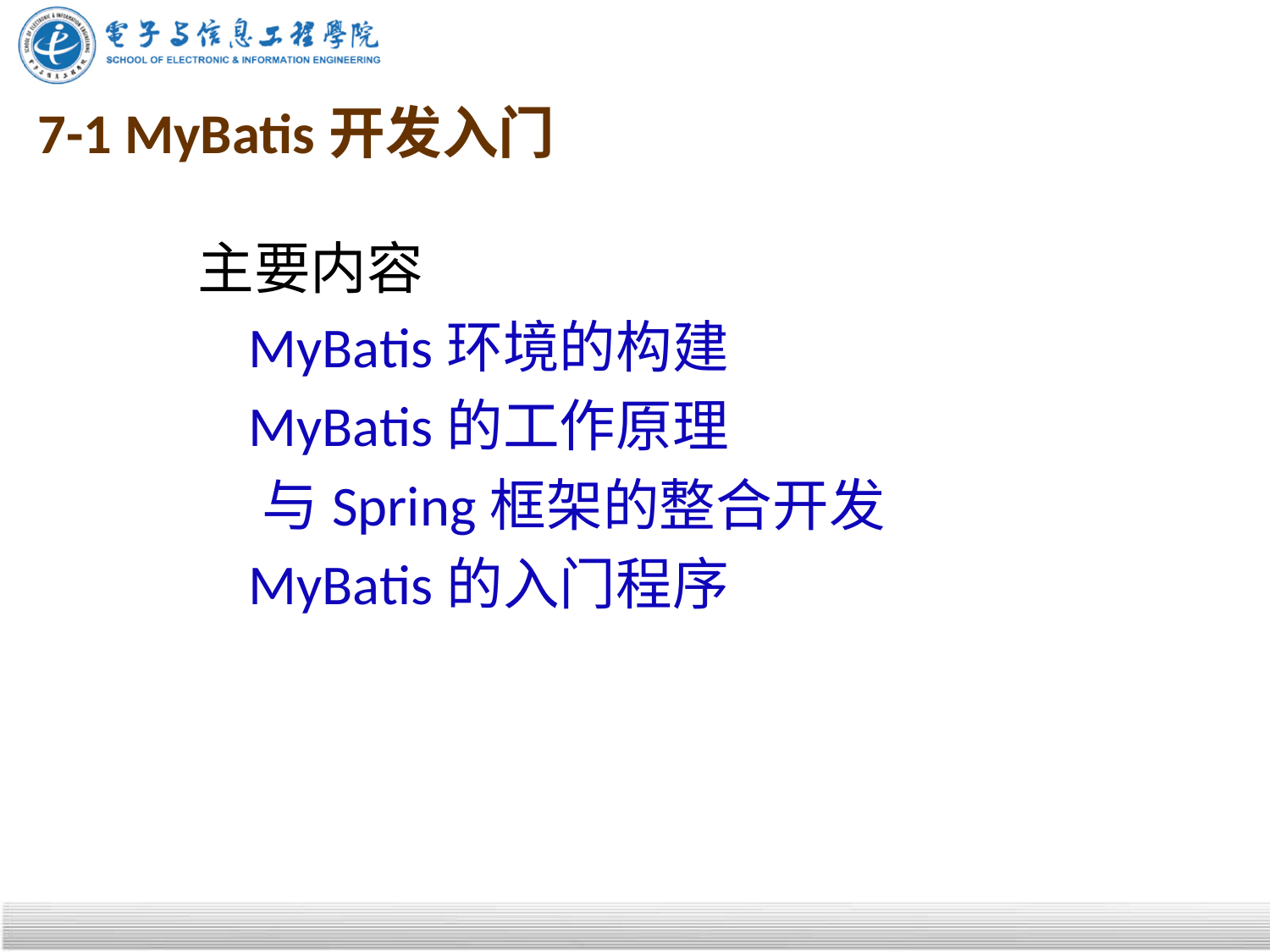

# 7-1 MyBatis开发入门
主要内容
    MyBatis环境的构建
    MyBatis的工作原理
    与Spring框架的整合开发
    MyBatis的入门程序